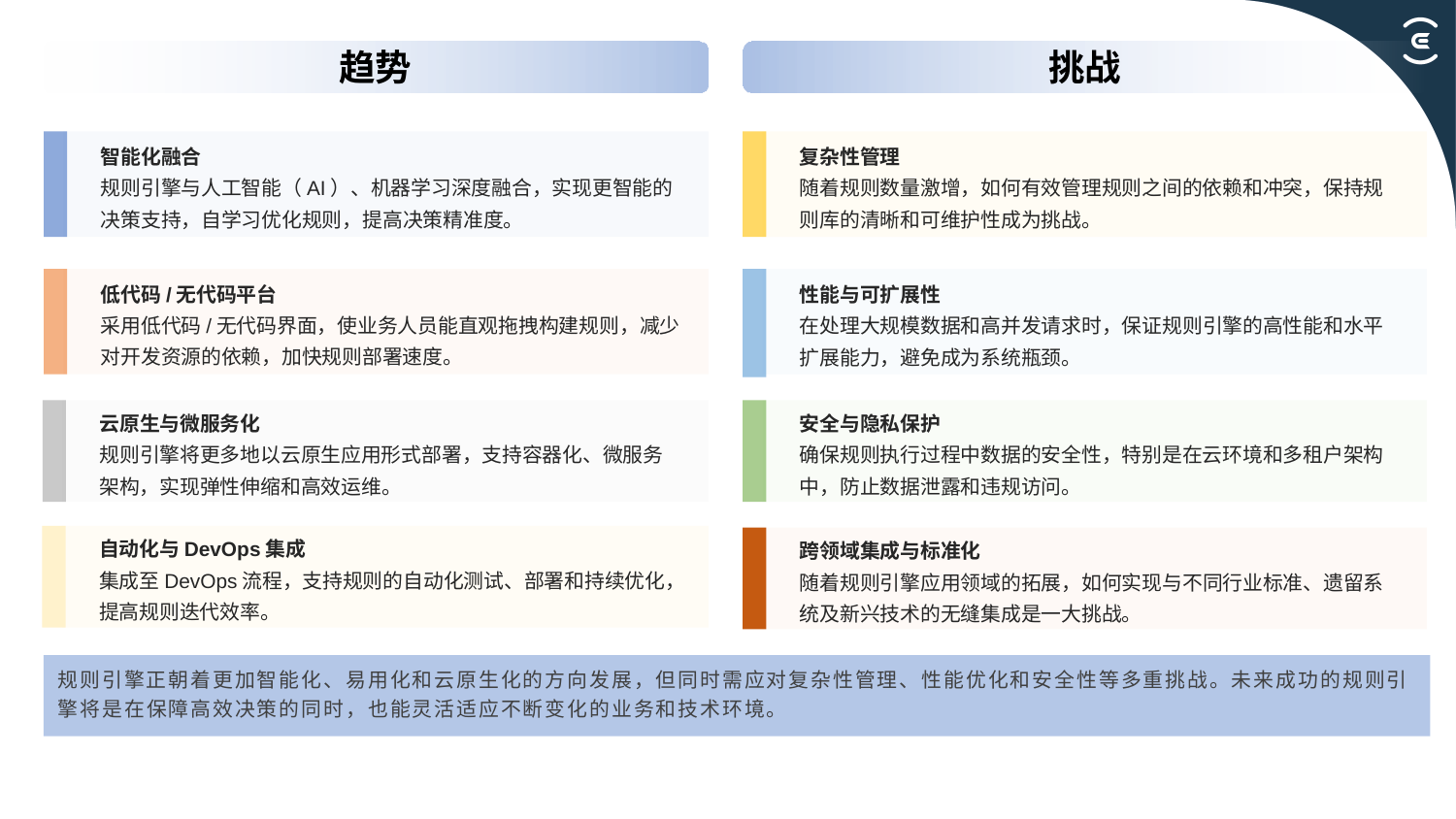

趋势
挑战

智能化融合
规则引擎与人工智能（AI）、机器学习深度融合，实现更智能的决策支持，自学习优化规则，提高决策精准度。

复杂性管理
随着规则数量激增，如何有效管理规则之间的依赖和冲突，保持规则库的清晰和可维护性成为挑战。

低代码/无代码平台
采用低代码/无代码界面，使业务人员能直观拖拽构建规则，减少对开发资源的依赖，加快规则部署速度。

性能与可扩展性
在处理大规模数据和高并发请求时，保证规则引擎的高性能和水平扩展能力，避免成为系统瓶颈。

云原生与微服务化
规则引擎将更多地以云原生应用形式部署，支持容器化、微服务架构，实现弹性伸缩和高效运维。

安全与隐私保护
确保规则执行过程中数据的安全性，特别是在云环境和多租户架构中，防止数据泄露和违规访问。

自动化与DevOps集成
集成至DevOps流程，支持规则的自动化测试、部署和持续优化，提高规则迭代效率。

跨领域集成与标准化
随着规则引擎应用领域的拓展，如何实现与不同行业标准、遗留系统及新兴技术的无缝集成是一大挑战。
规则引擎正朝着更加智能化、易用化和云原生化的方向发展，但同时需应对复杂性管理、性能优化和安全性等多重挑战。未来成功的规则引擎将是在保障高效决策的同时，也能灵活适应不断变化的业务和技术环境。